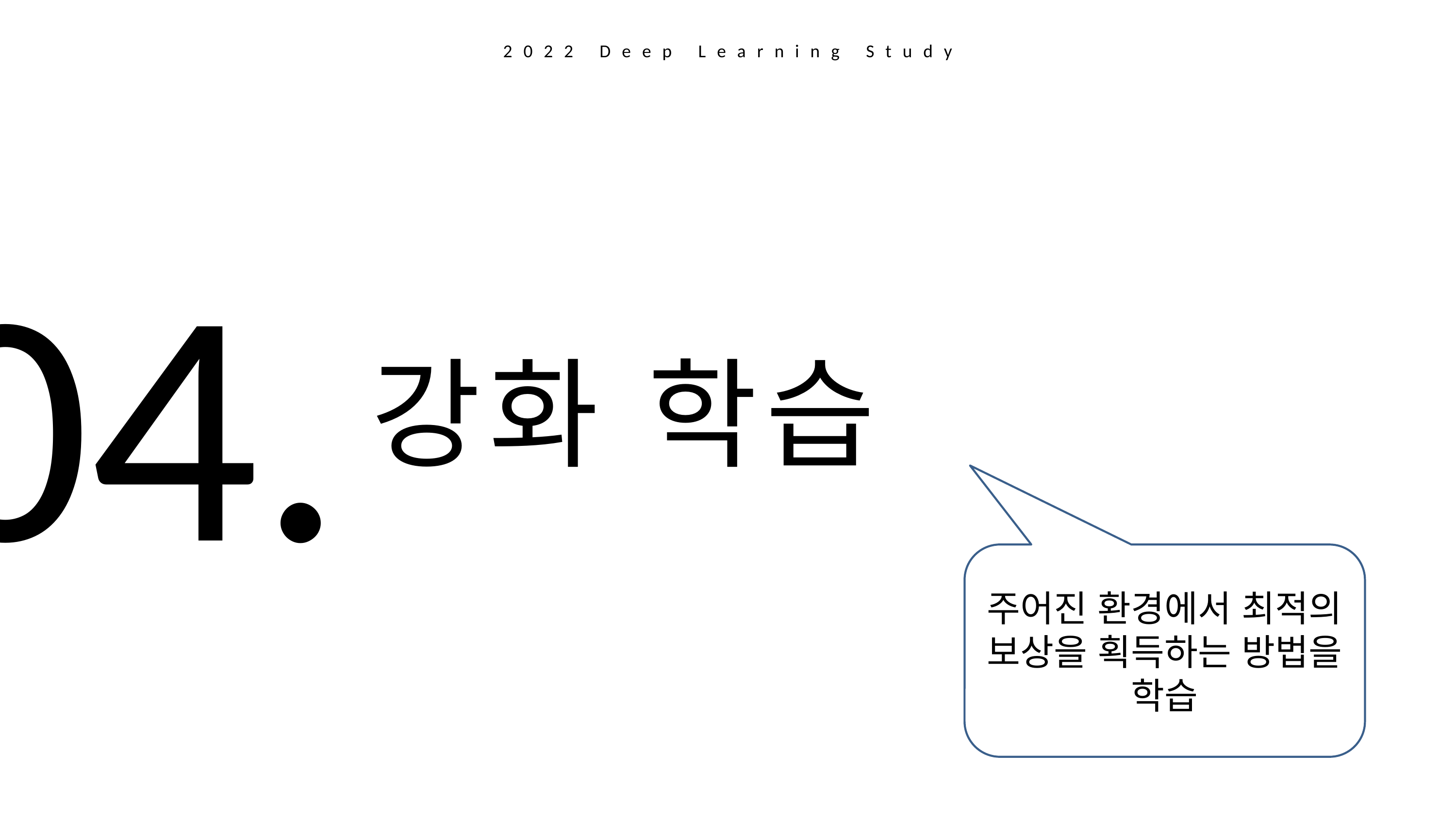

2022 Deep Learning Study
04.
강화 학습
주어진 환경에서 최적의 보상을 획득하는 방법을 학습